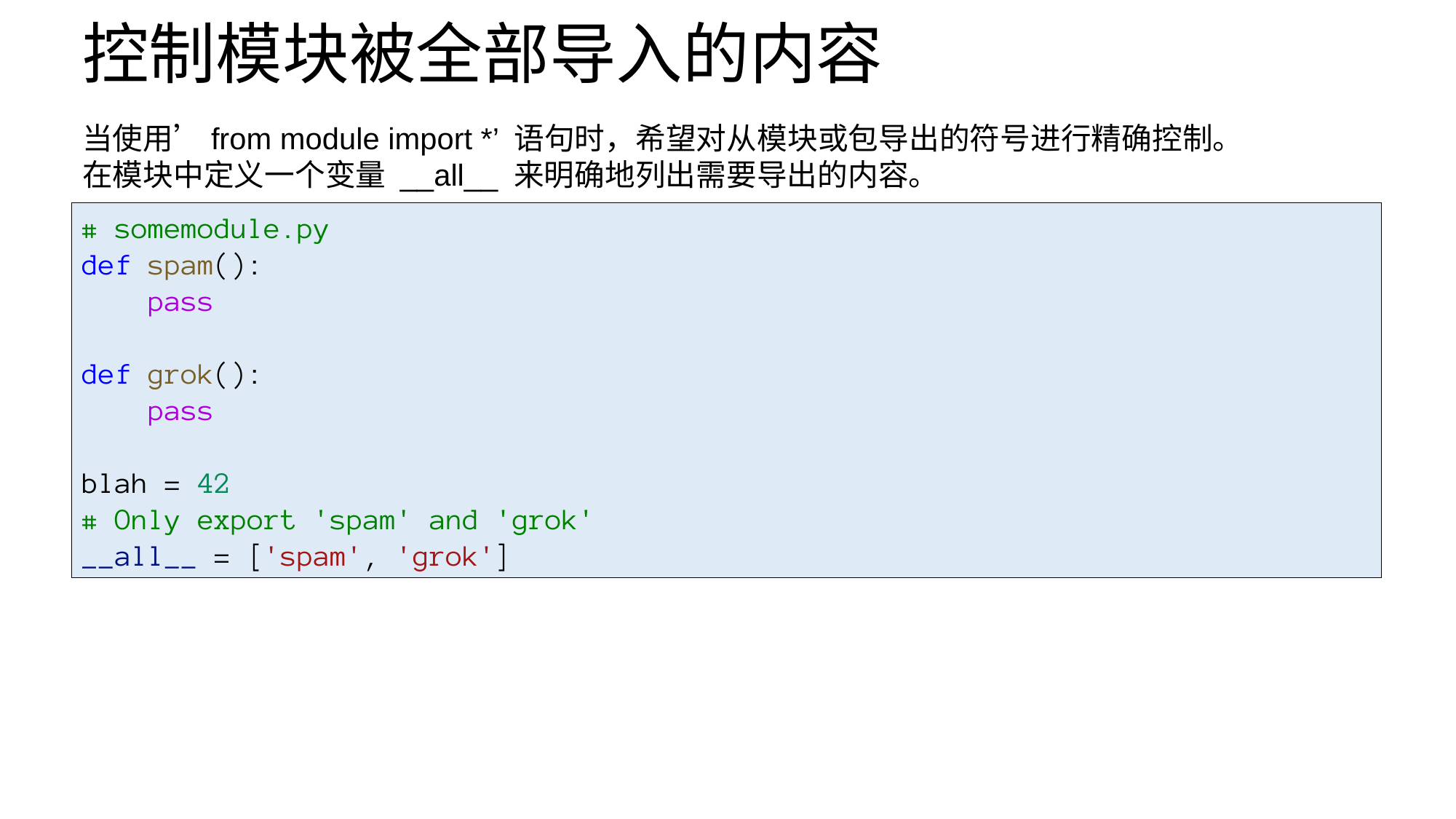

# 控制模块被全部导入的内容
当使用’from module import *’ 语句时，希望对从模块或包导出的符号进行精确控制。
在模块中定义一个变量 __all__ 来明确地列出需要导出的内容。
# somemodule.py
def spam():
    pass
def grok():
    pass
blah = 42
# Only export 'spam' and 'grok'
__all__ = ['spam', 'grok']